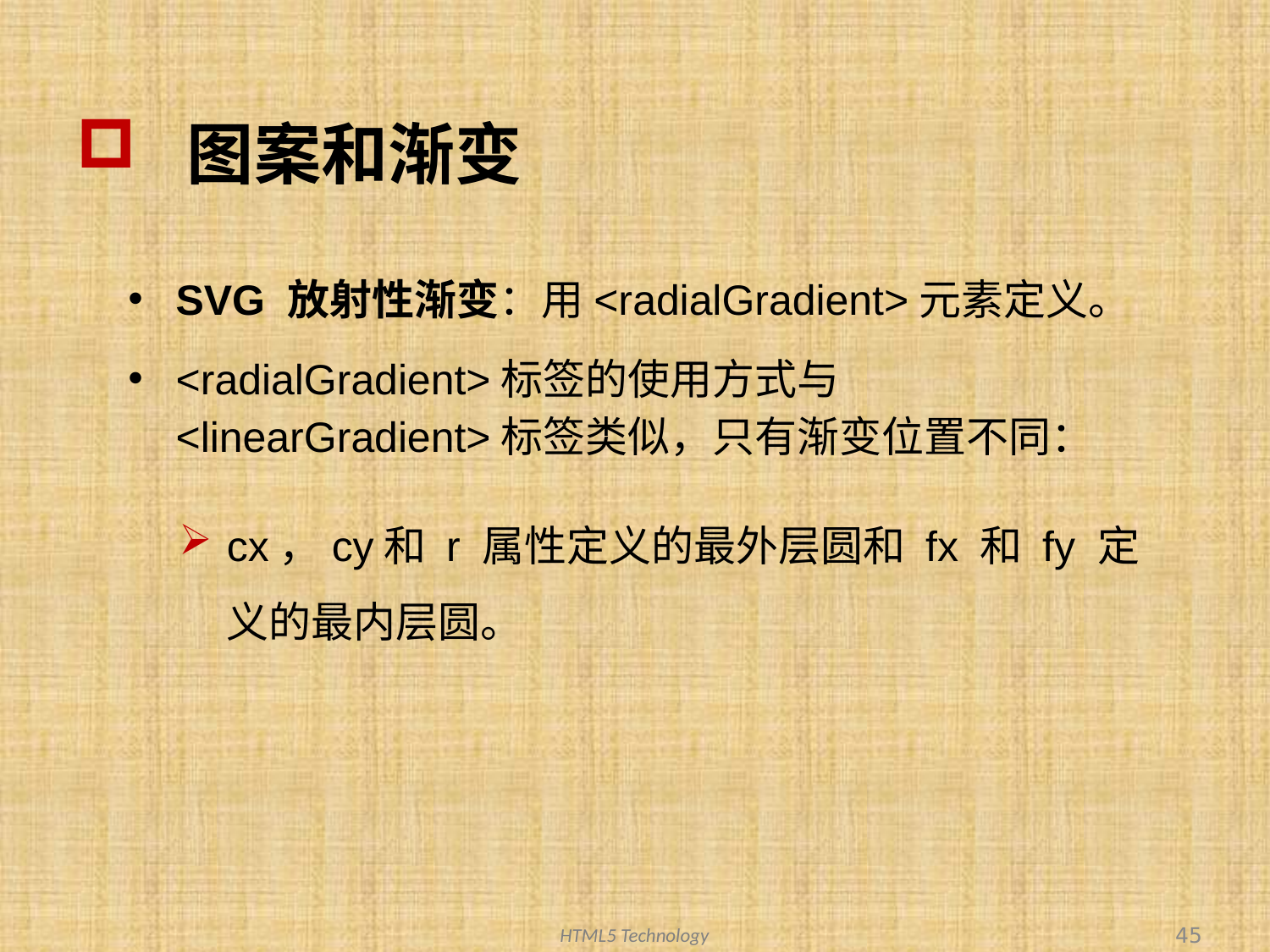

# 图案和渐变
SVG 放射性渐变：用<radialGradient>元素定义。

<radialGradient>标签的使用方式与<linearGradient>标签类似，只有渐变位置不同：
cx，cy和 r 属性定义的最外层圆和 fx 和 fy 定义的最内层圆。
45
HTML5 Technology